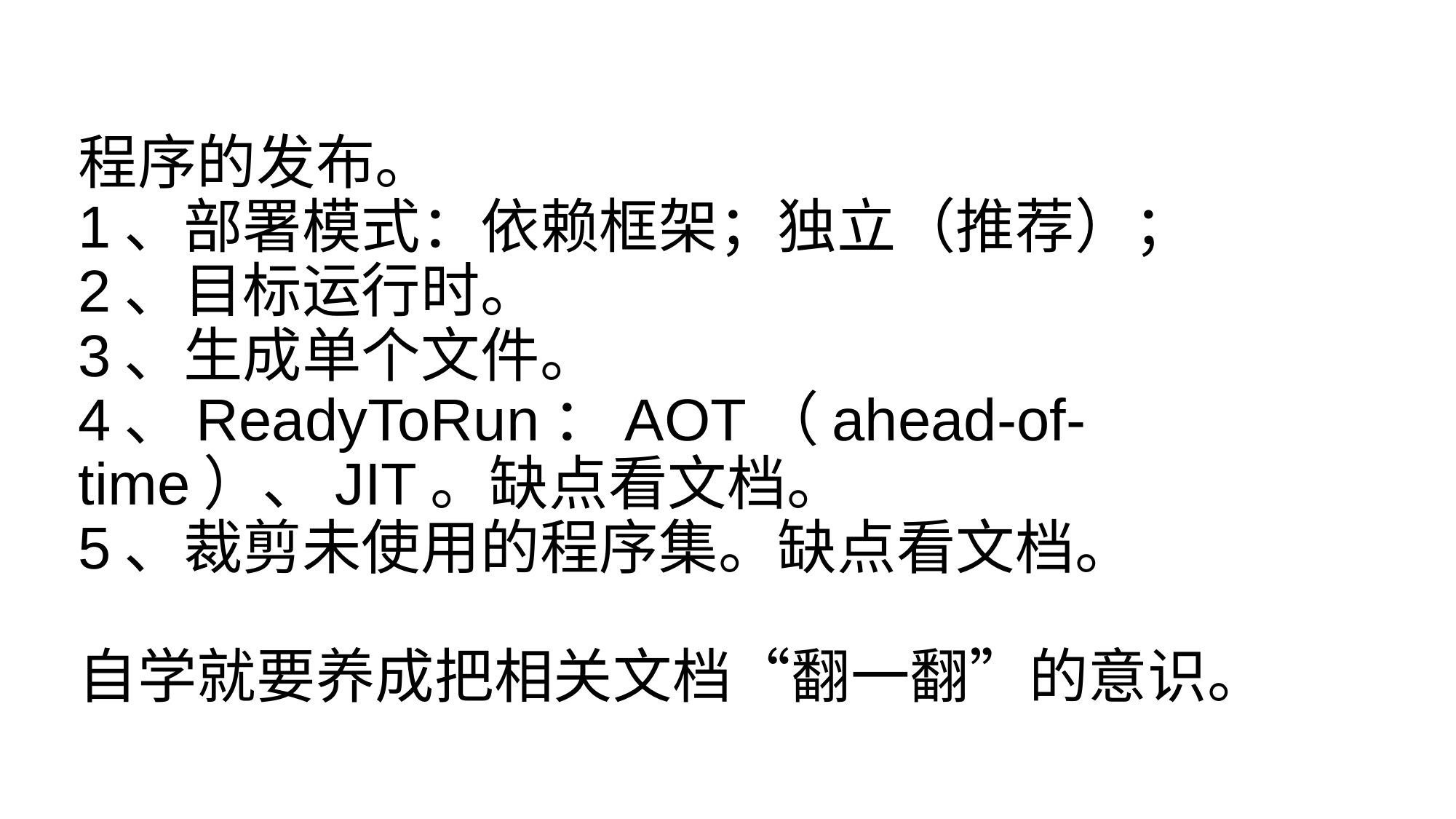

# 程序的发布。 1、部署模式：依赖框架；独立（推荐）； 2、目标运行时。 3、生成单个文件。 4、ReadyToRun：AOT（ahead-of-time）、JIT。缺点看文档。 5、裁剪未使用的程序集。缺点看文档。 自学就要养成把相关文档“翻一翻”的意识。